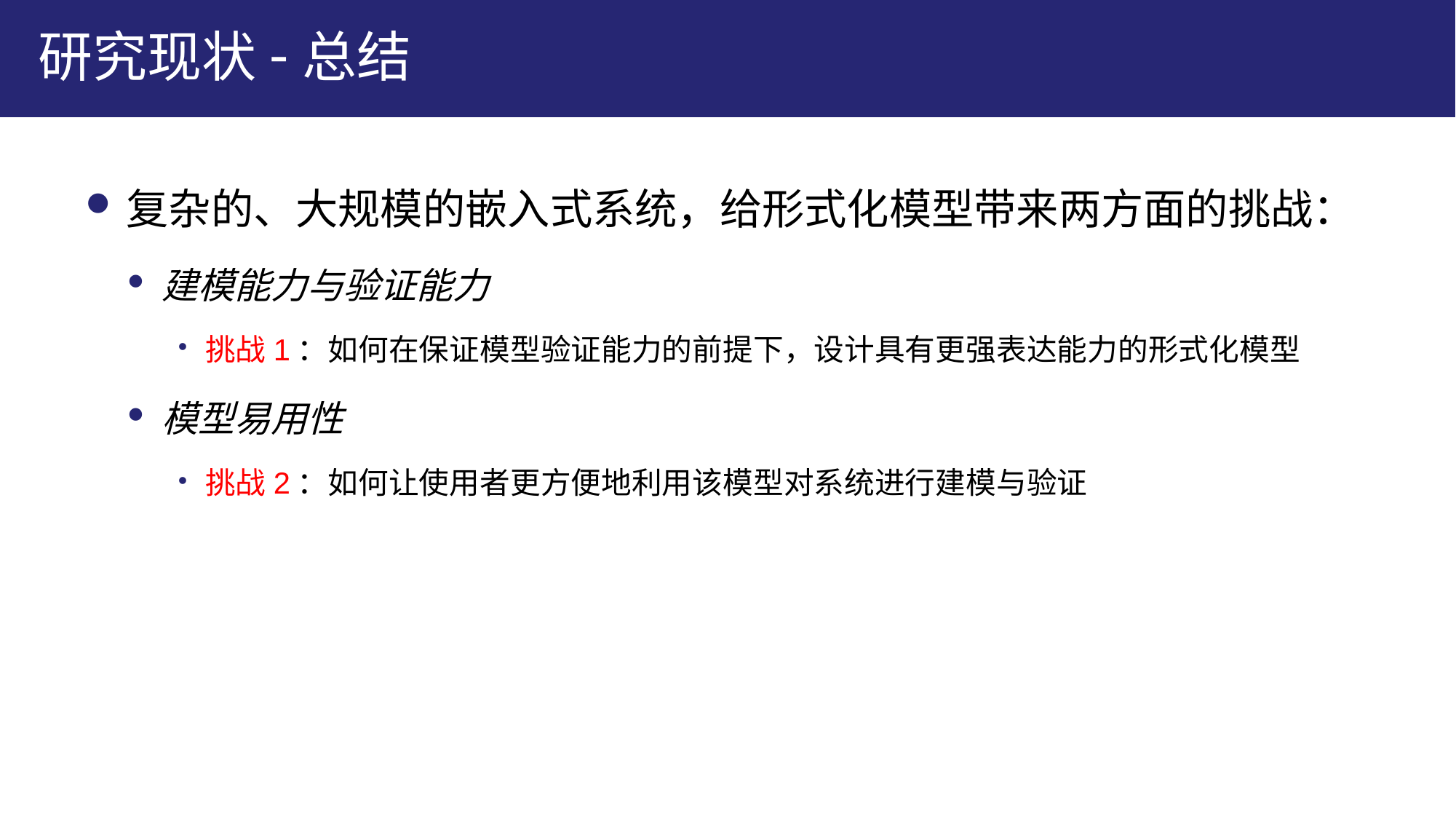

# 研究现状-总结
复杂的、大规模的嵌入式系统，给形式化模型带来两方面的挑战：
建模能力与验证能力
挑战1：如何在保证模型验证能力的前提下，设计具有更强表达能力的形式化模型
模型易用性
挑战2：如何让使用者更方便地利用该模型对系统进行建模与验证